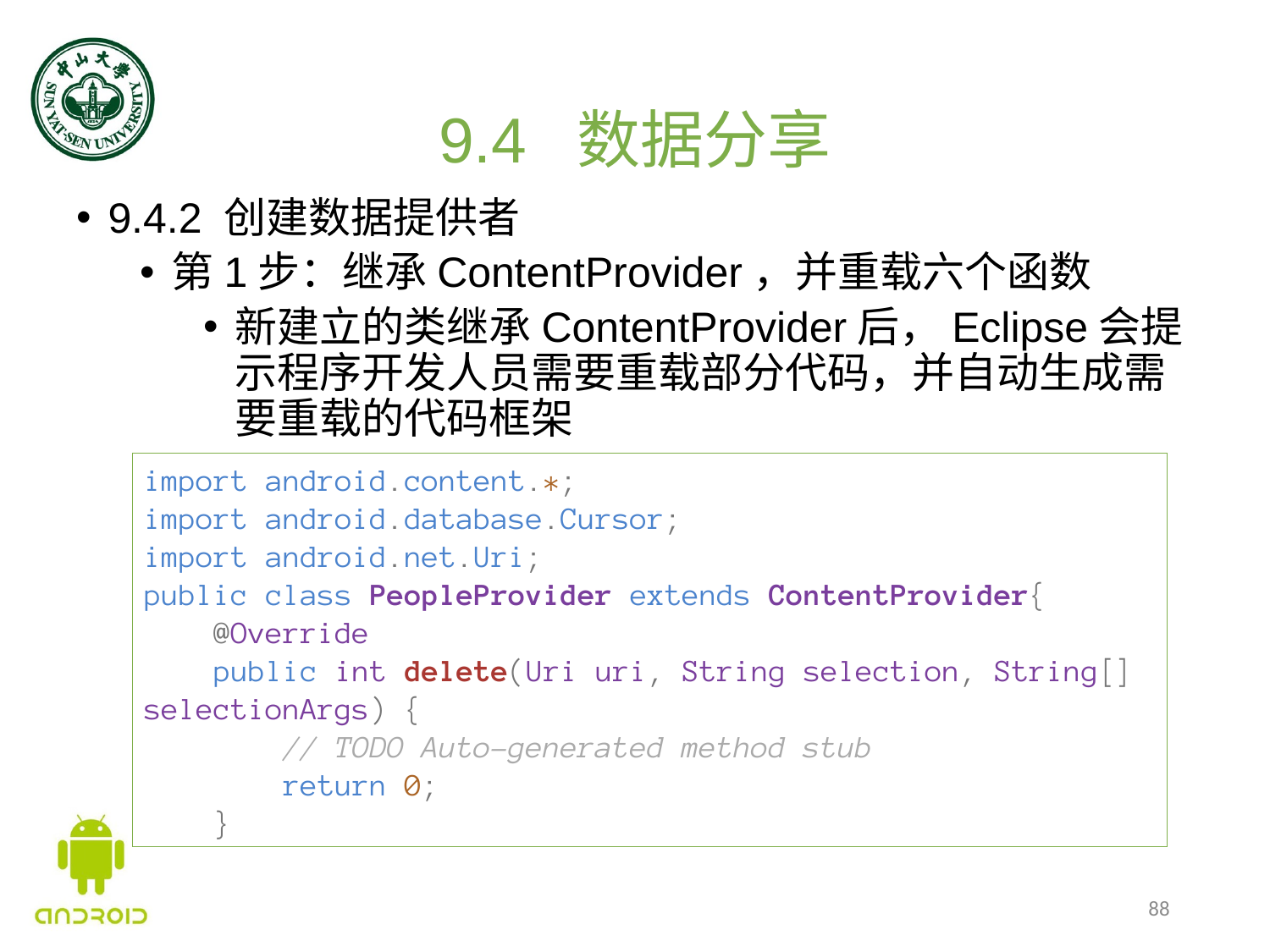

# 9.4  数据分享
9.4.2 创建数据提供者
第1步：继承ContentProvider，并重载六个函数
新建立的类继承ContentProvider后，Eclipse会提示程序开发人员需要重载部分代码，并自动生成需要重载的代码框架
import android.content.*;
import android.database.Cursor;
import android.net.Uri;
public class PeopleProvider extends ContentProvider{
    @Override
    public int delete(Uri uri, String selection, String[] selectionArgs) {
        // TODO Auto-generated method stub
        return 0;
    }
88